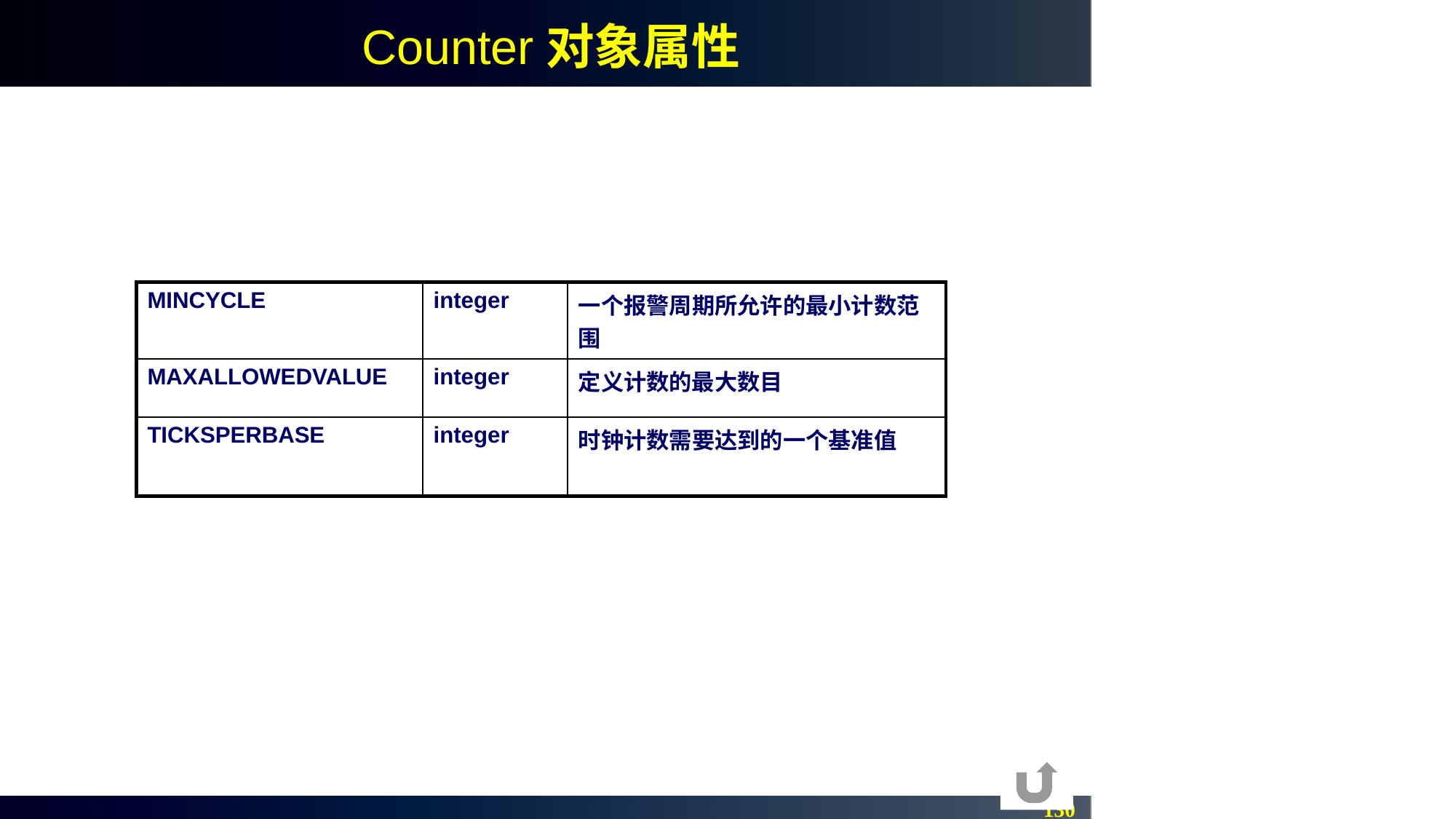

Counter对象属性
| MINCYCLE | integer | 一个报警周期所允许的最小计数范围 |
| --- | --- | --- |
| MAXALLOWEDVALUE | integer | 定义计数的最大数目 |
| TICKSPERBASE | integer | 时钟计数需要达到的一个基准值 |